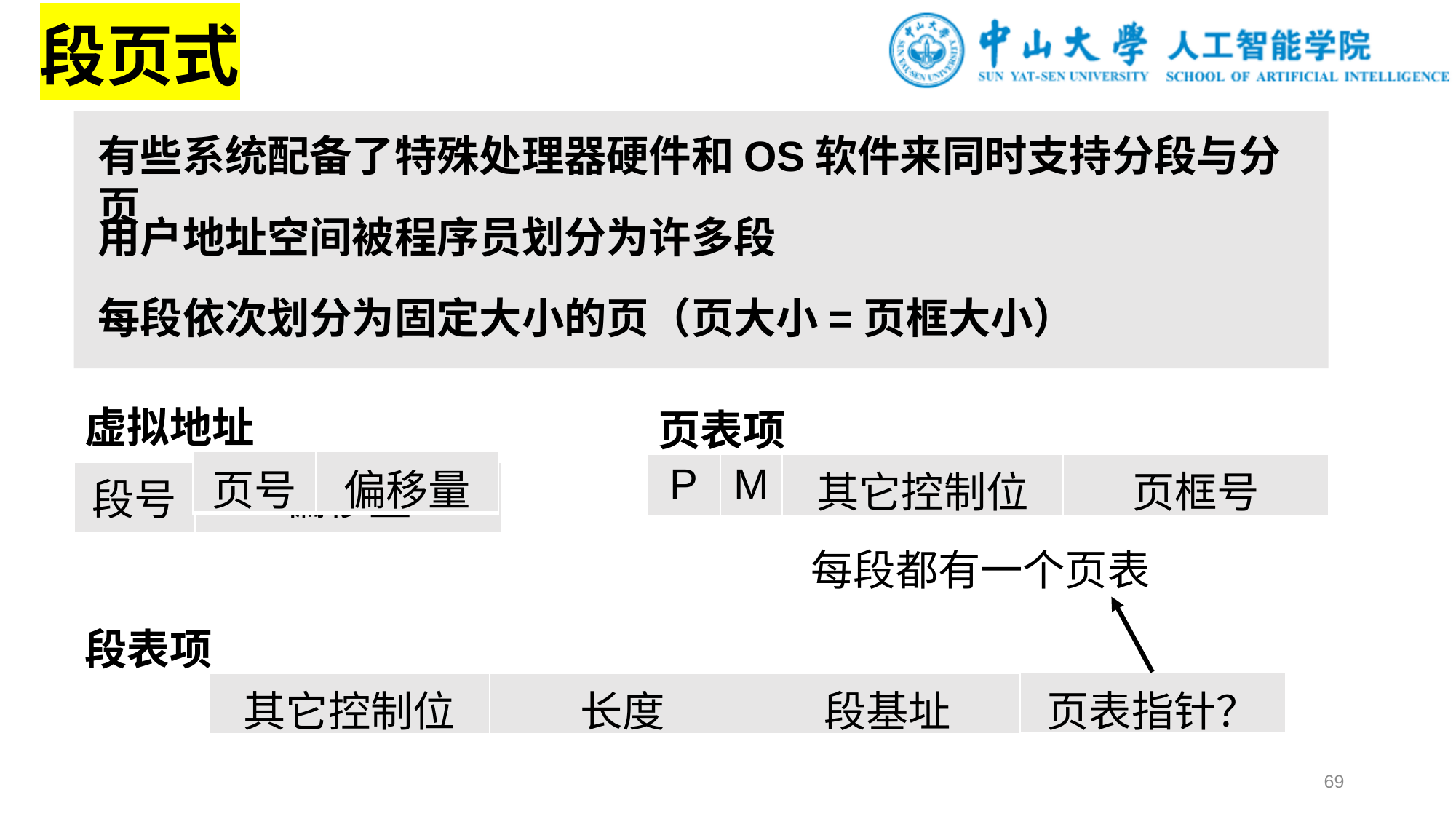

段页式

有些系统配备了特殊处理器硬件和OS软件来同时支持分段与分页
用户地址空间被程序员划分为许多段
每段依次划分为固定大小的页（页大小=页框大小）
| 虚拟地址 |  |
| --- | --- |
| 段号 | 偏移量 |
| 页表项 |  |  |  |
| --- | --- | --- | --- |
| P | M | 其它控制位 | 页框号 |
| 页号 | 偏移量 |
| --- | --- |
每段都有一个页表
| 段表项 |  |  |  |  |
| --- | --- | --- | --- | --- |
| P | M | 其它控制位 | 长度 | 段基址 |
|  |  |
| --- | --- |
| 页表指针？ |
| --- |
69